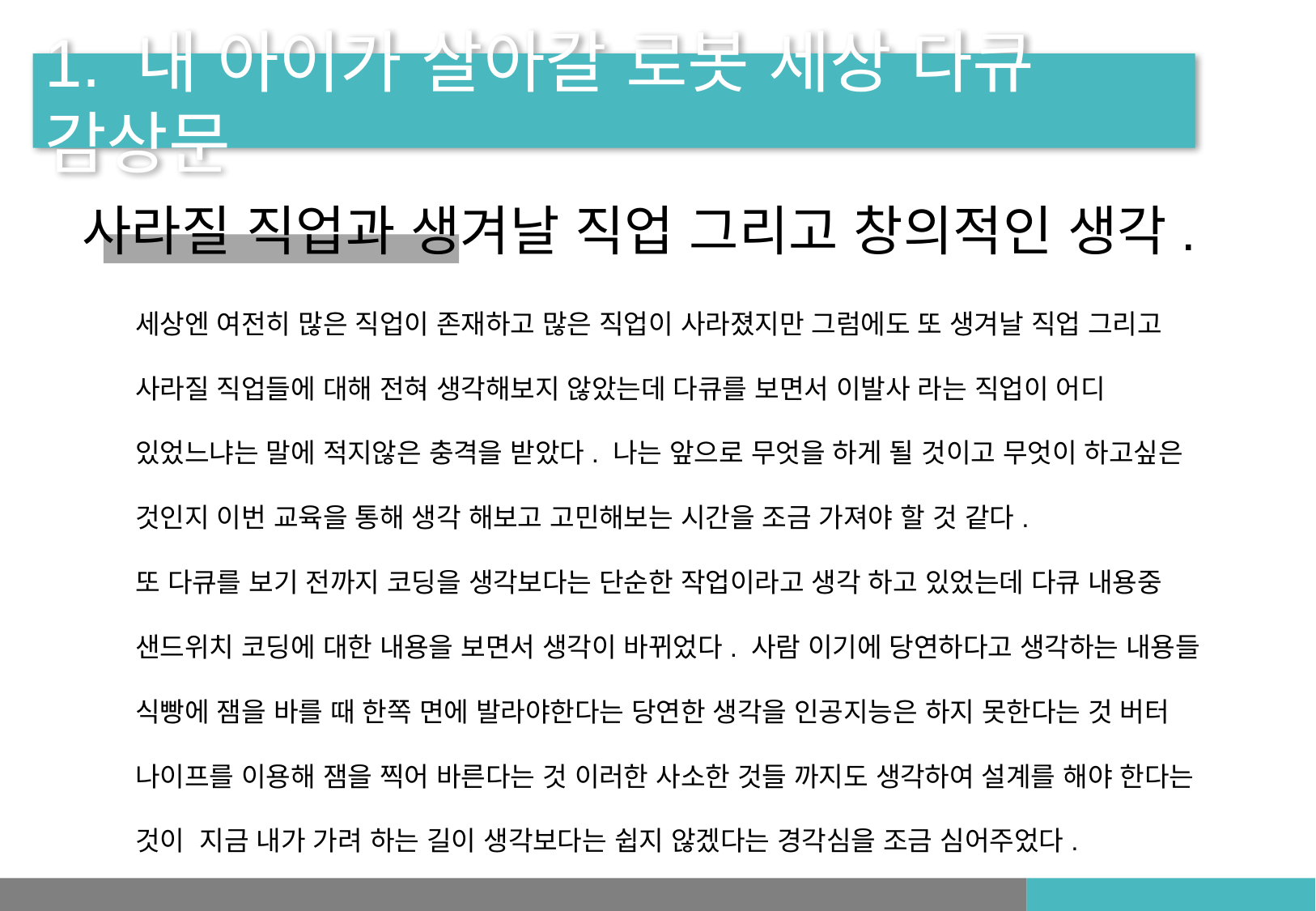

1. 내 아이가 살아갈 로봇 세상 다큐 감상문
사라질 직업과 생겨날 직업 그리고 창의적인 생각.

세상엔 여전히 많은 직업이 존재하고 많은 직업이 사라졌지만 그럼에도 또 생겨날 직업 그리고 사라질 직업들에 대해 전혀 생각해보지 않았는데 다큐를 보면서 이발사 라는 직업이 어디 있었느냐는 말에 적지않은 충격을 받았다. 나는 앞으로 무엇을 하게 될 것이고 무엇이 하고싶은 것인지 이번 교육을 통해 생각 해보고 고민해보는 시간을 조금 가져야 할 것 같다.
또 다큐를 보기 전까지 코딩을 생각보다는 단순한 작업이라고 생각 하고 있었는데 다큐 내용중 샌드위치 코딩에 대한 내용을 보면서 생각이 바뀌었다. 사람 이기에 당연하다고 생각하는 내용들 식빵에 잼을 바를 때 한쪽 면에 발라야한다는 당연한 생각을 인공지능은 하지 못한다는 것 버터 나이프를 이용해 잼을 찍어 바른다는 것 이러한 사소한 것들 까지도 생각하여 설계를 해야 한다는 것이  지금 내가 가려 하는 길이 생각보다는 쉽지 않겠다는 경각심을 조금 심어주었다.